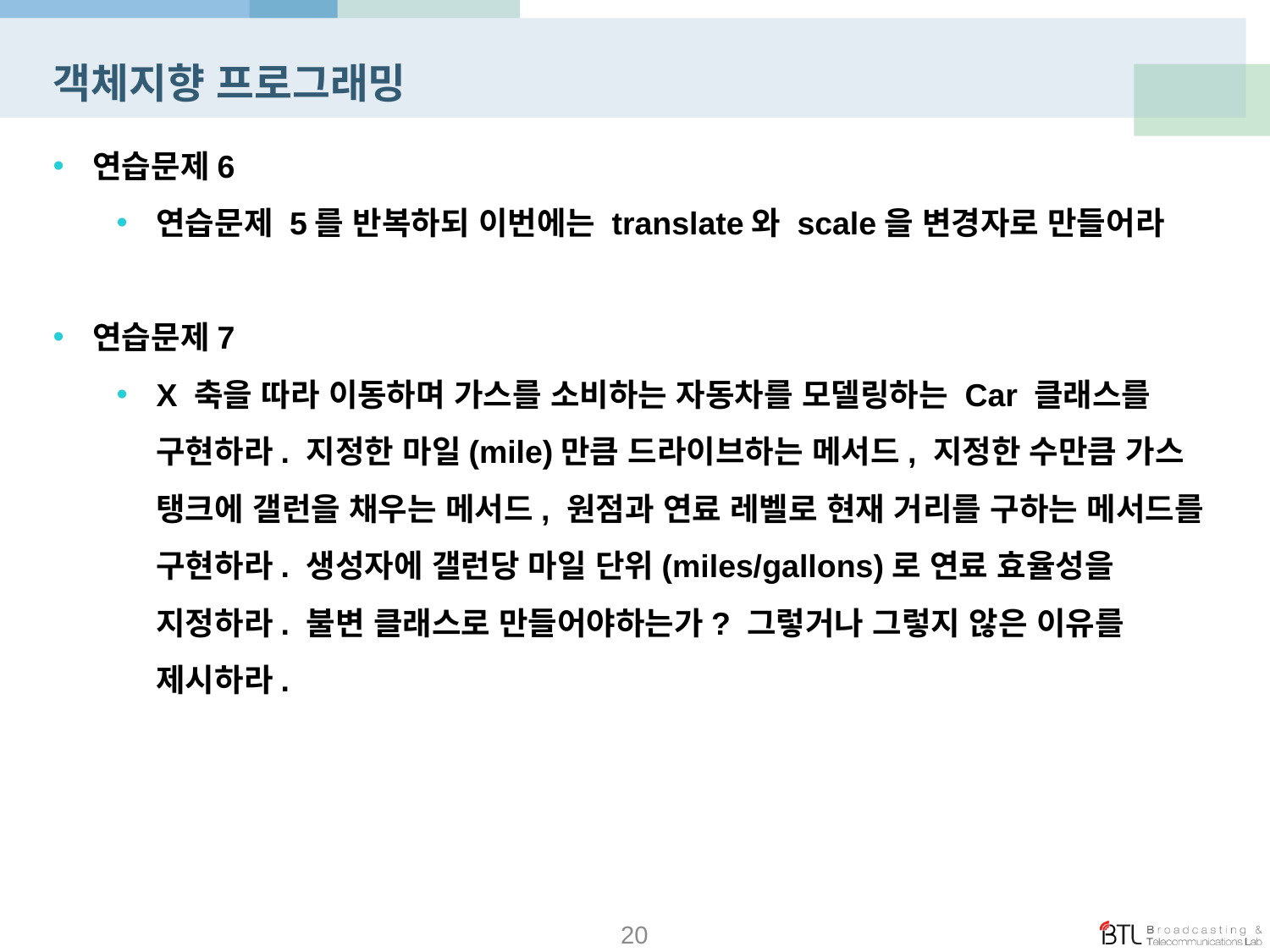

# 객체지향 프로그래밍
연습문제6
연습문제 5를 반복하되 이번에는 translate와 scale을 변경자로 만들어라

연습문제7
X 축을 따라 이동하며 가스를 소비하는 자동차를 모델링하는 Car 클래스를 구현하라. 지정한 마일(mile)만큼 드라이브하는 메서드, 지정한 수만큼 가스 탱크에 갤런을 채우는 메서드, 원점과 연료 레벨로 현재 거리를 구하는 메서드를 구현하라. 생성자에 갤런당 마일 단위(miles/gallons)로 연료 효율성을 지정하라. 불변 클래스로 만들어야하는가? 그렇거나 그렇지 않은 이유를 제시하라.
20